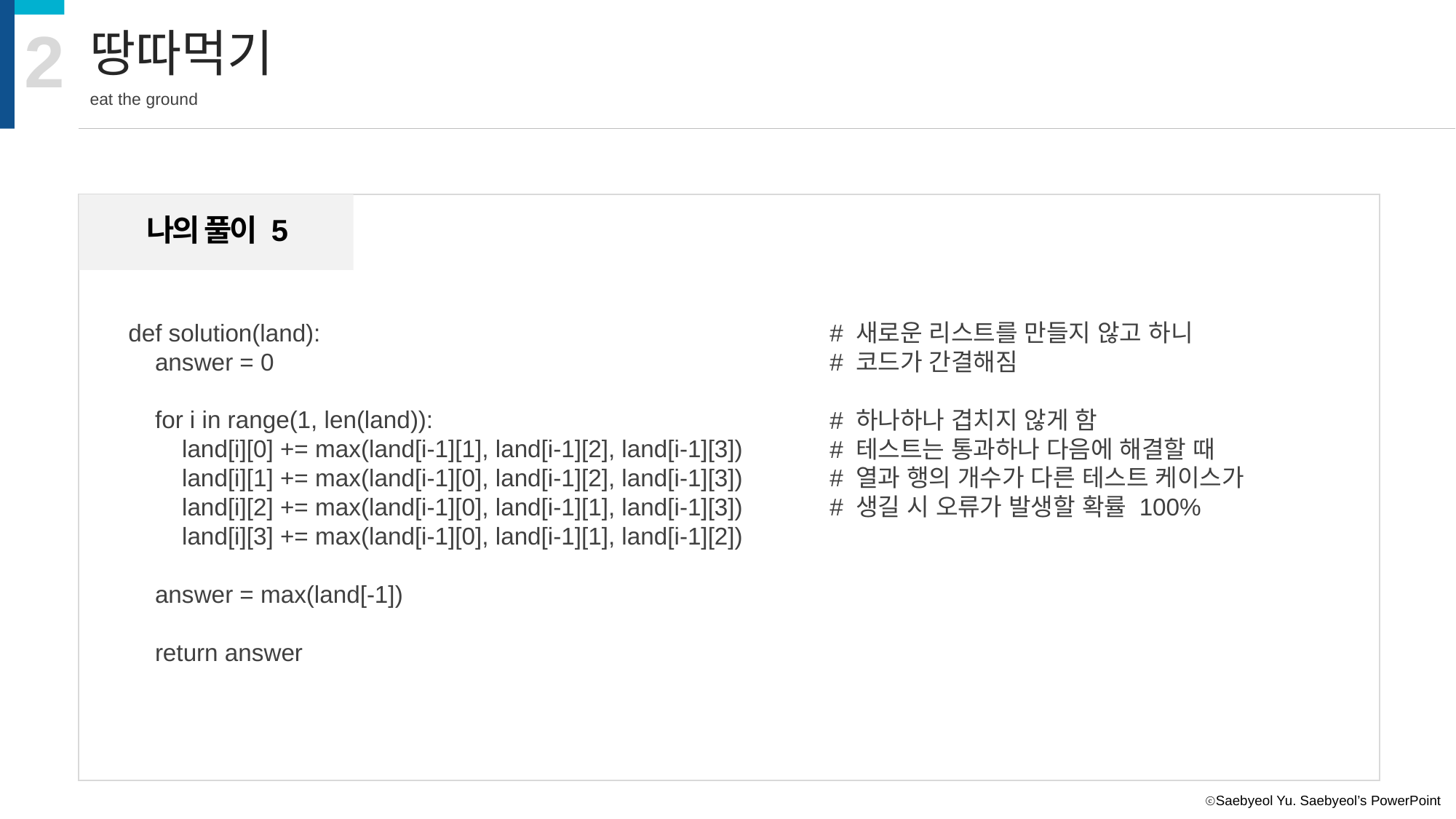

2
땅따먹기
eat the ground

나의 풀이 5
def solution(land):
    answer = 0

    for i in range(1, len(land)):
        land[i][0] += max(land[i-1][1], land[i-1][2], land[i-1][3])
        land[i][1] += max(land[i-1][0], land[i-1][2], land[i-1][3])
        land[i][2] += max(land[i-1][0], land[i-1][1], land[i-1][3])
        land[i][3] += max(land[i-1][0], land[i-1][1], land[i-1][2])

    answer = max(land[-1])

    return answer
# 새로운 리스트를 만들지 않고 하니
# 코드가 간결해짐

# 하나하나 겹치지 않게 함
# 테스트는 통과하나 다음에 해결할 때
# 열과 행의 개수가 다른 테스트 케이스가
# 생길 시 오류가 발생할 확률 100%